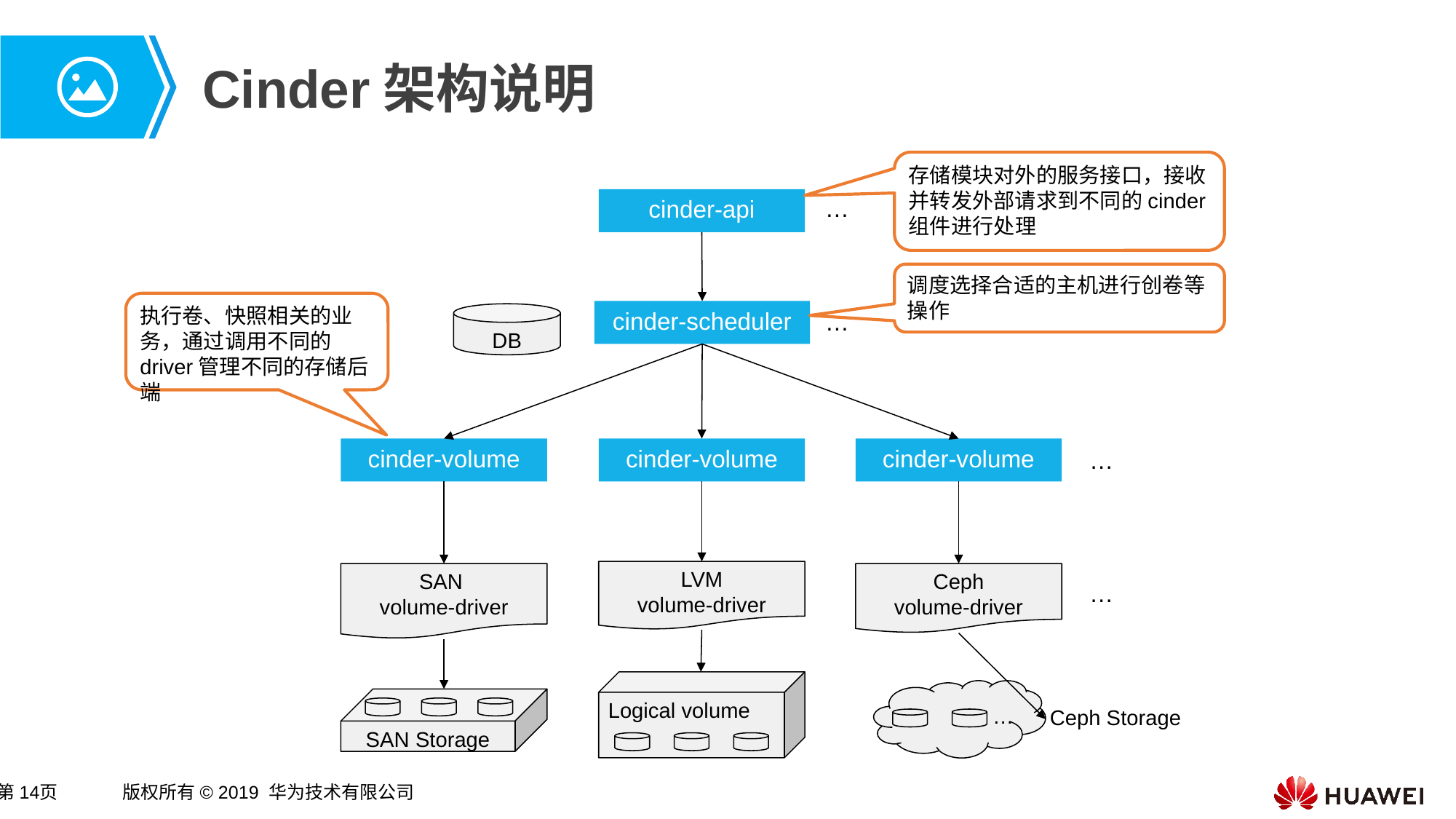

# Cinder架构说明
存储模块对外的服务接口，接收并转发外部请求到不同的cinder组件进行处理
…
cinder-api
调度选择合适的主机进行创卷等操作
执行卷、快照相关的业务，通过调用不同的driver管理不同的存储后端
cinder-scheduler
…
DB
cinder-volume
cinder-volume
cinder-volume
…
LVM
volume-driver
Ceph
volume-driver
SAN
volume-driver
…
Logical volume

SAN Storage
…

Ceph Storage